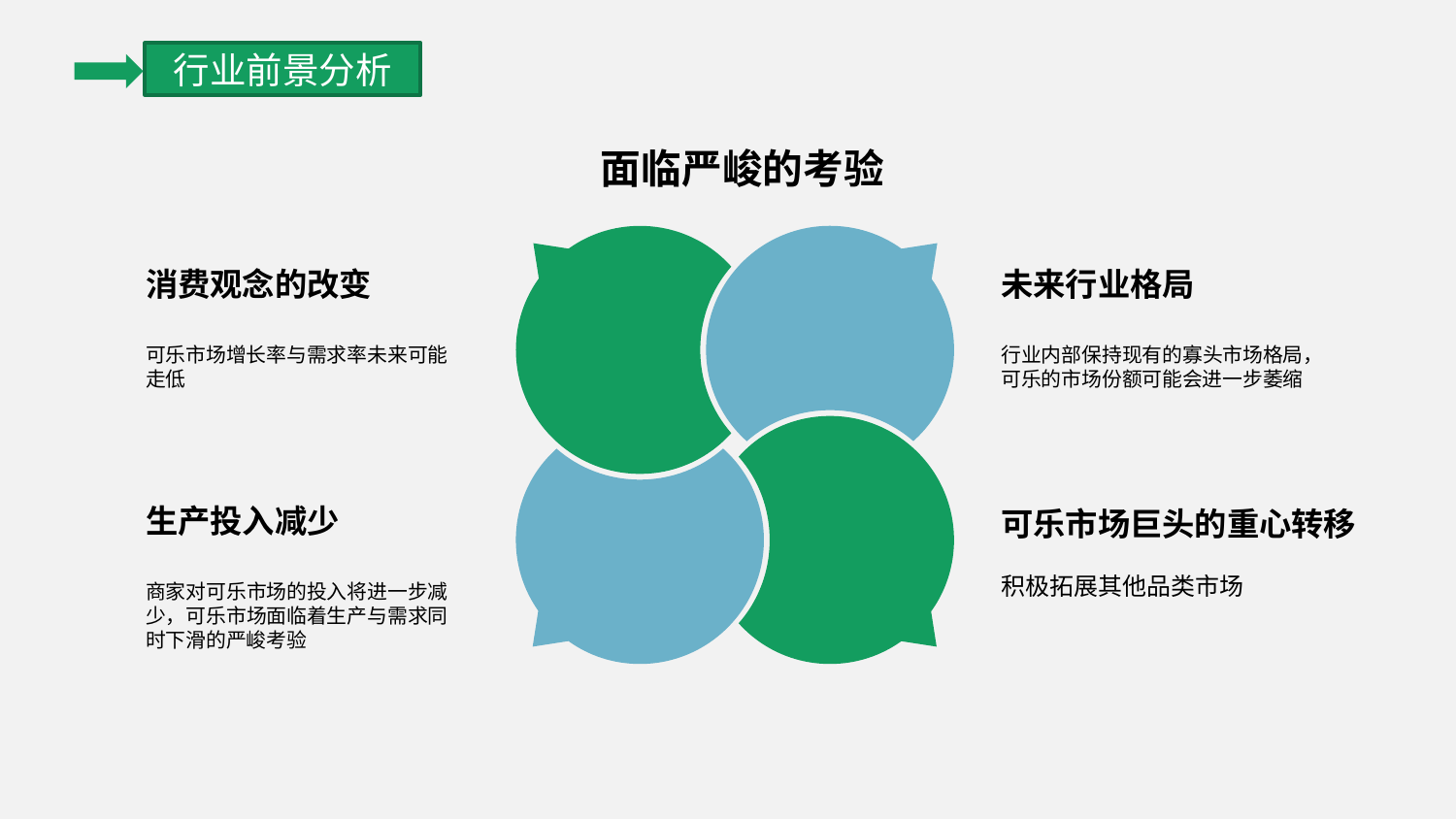

行业前景分析
面临严峻的考验

消费观念的改变

可乐市场增长率与需求率未来可能走低
未来行业格局

行业内部保持现有的寡头市场格局，可乐的市场份额可能会进一步萎缩
生产投入减少

商家对可乐市场的投入将进一步减少，可乐市场面临着生产与需求同时下滑的严峻考验
可乐市场巨头的重心转移

积极拓展其他品类市场